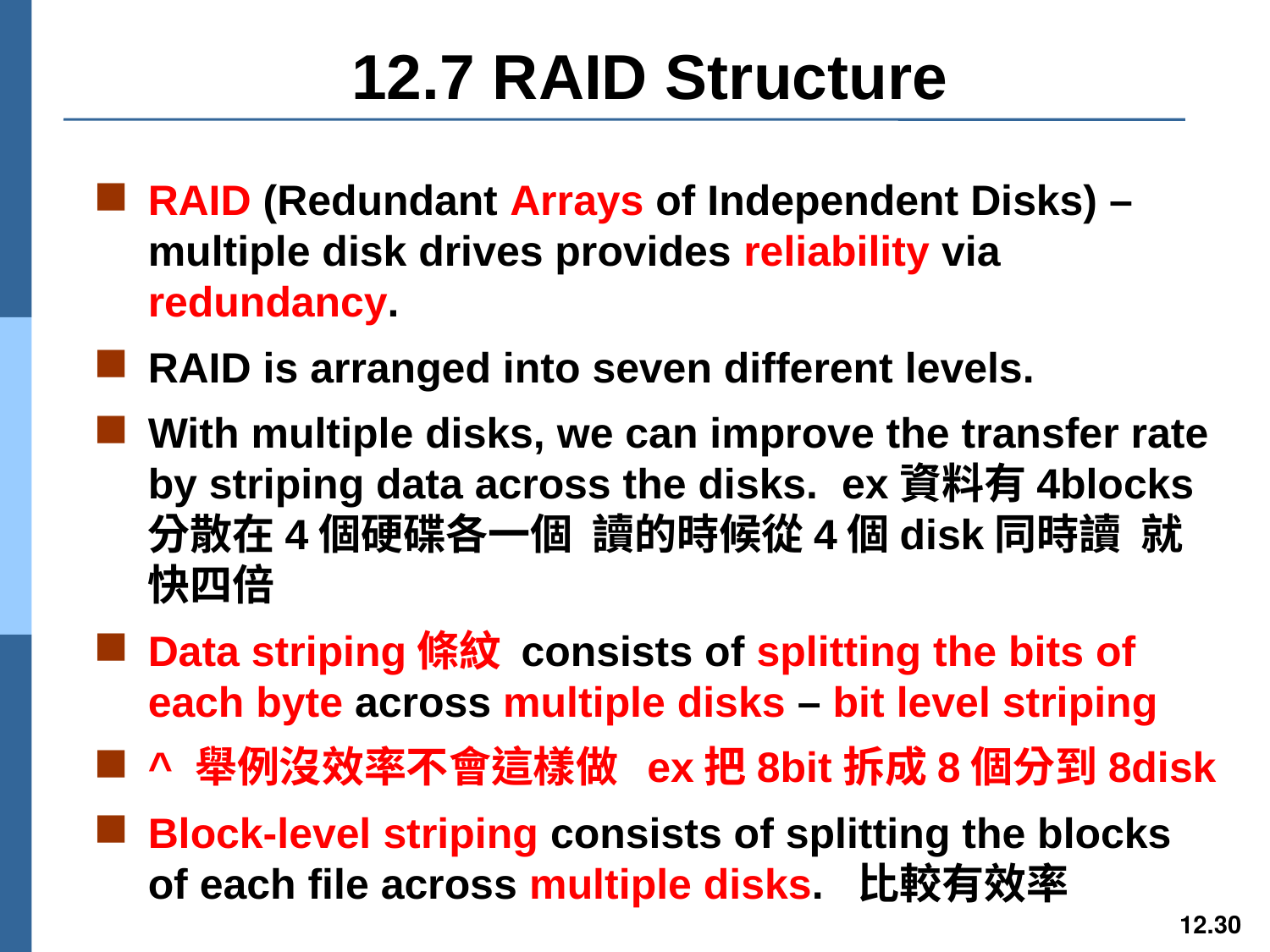

# 12.7 RAID Structure
RAID (Redundant Arrays of Independent Disks) – multiple disk drives provides reliability via redundancy.
RAID is arranged into seven different levels.
With multiple disks, we can improve the transfer rate by striping data across the disks.  ex資料有4blocks 分散在4個硬碟各一個  讀的時候從4個disk同時讀  就快四倍
Data striping條紋 consists of splitting the bits of each byte across multiple disks – bit level striping
^ 舉例沒效率不會這樣做  ex把8bit拆成8個分到8disk
Block-level striping consists of splitting the blocks of each file across multiple disks.  比較有效率